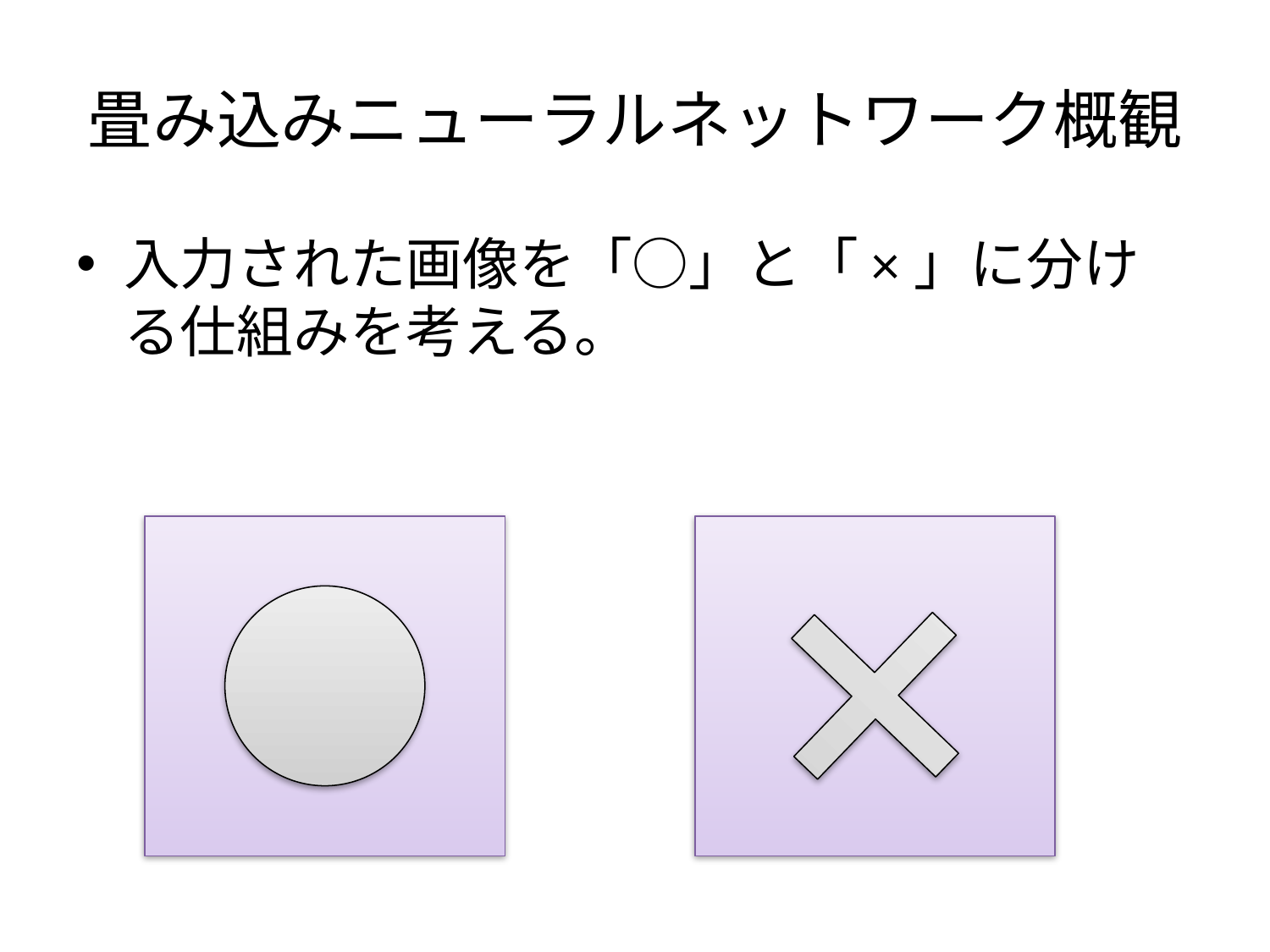

# 畳み込みニューラルネットワーク概観
入力された画像を「○」と「×」に分ける仕組みを考える。